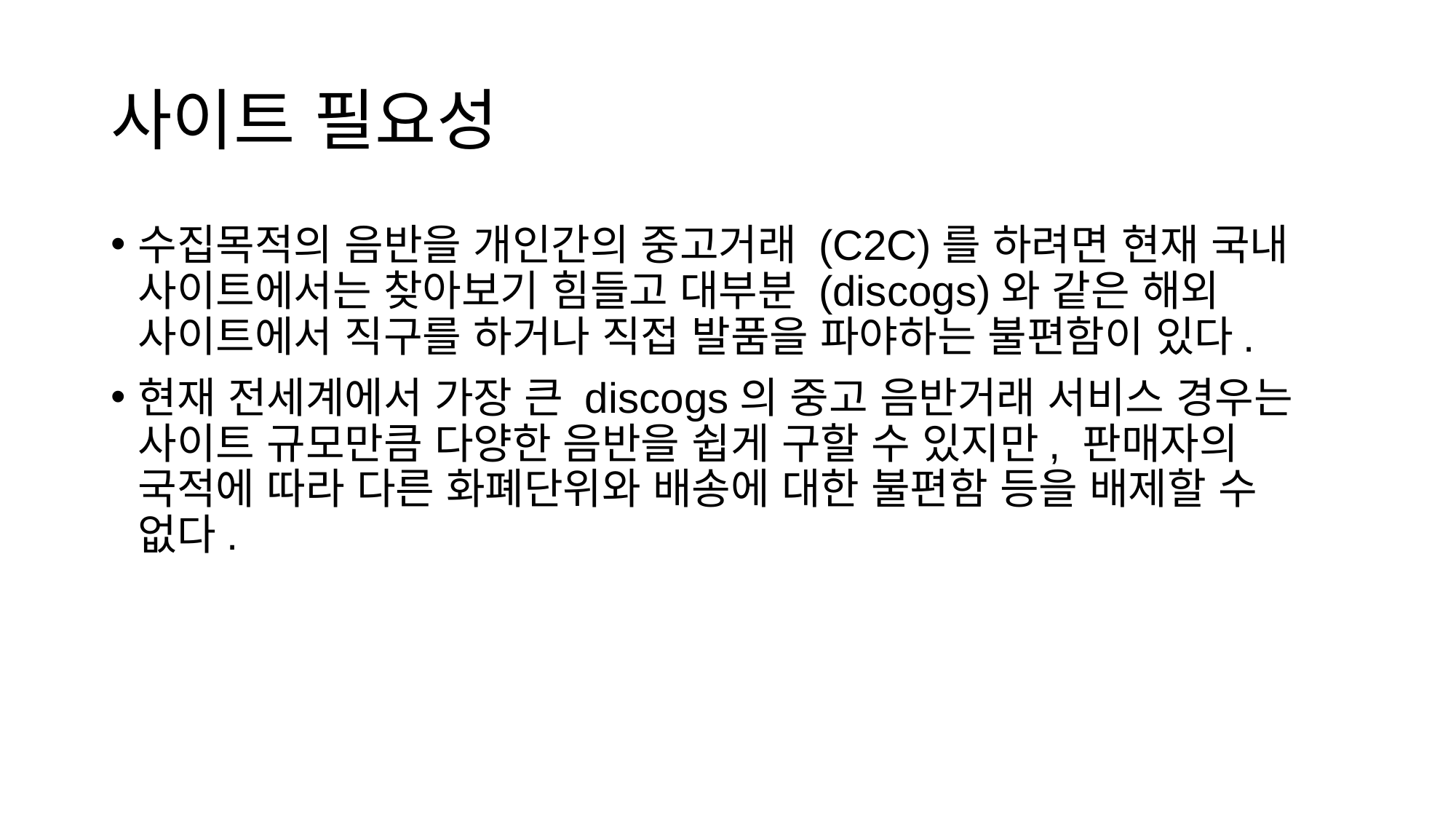

# 사이트 필요성
수집목적의 음반을 개인간의 중고거래 (C2C)를 하려면 현재 국내 사이트에서는 찾아보기 힘들고 대부분 (discogs)와 같은 해외 사이트에서 직구를 하거나 직접 발품을 파야하는 불편함이 있다.
현재 전세계에서 가장 큰 discogs의 중고 음반거래 서비스 경우는 사이트 규모만큼 다양한 음반을 쉽게 구할 수 있지만, 판매자의 국적에 따라 다른 화폐단위와 배송에 대한 불편함 등을 배제할 수 없다.